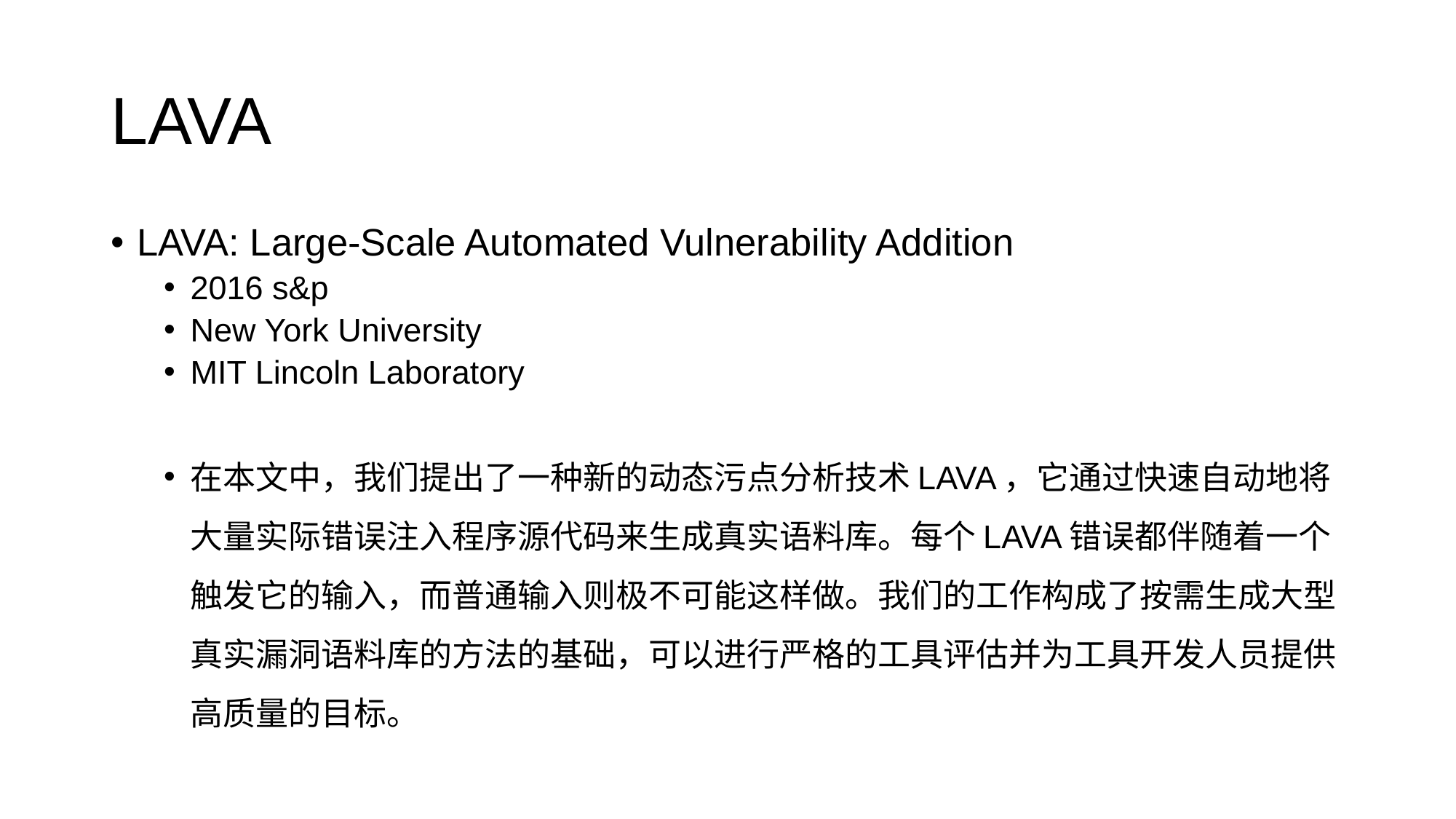

LAVA
LAVA: Large-Scale Automated Vulnerability Addition
2016 s&p
New York University
MIT Lincoln Laboratory

在本文中，我们提出了一种新的动态污点分析技术LAVA，它通过快速自动地将大量实际错误注入程序源代码来生成真实语料库。每个LAVA错误都伴随着一个触发它的输入，而普通输入则极不可能这样做。我们的工作构成了按需生成大型真实漏洞语料库的方法的基础，可以进行严格的工具评估并为工具开发人员提供高质量的目标。